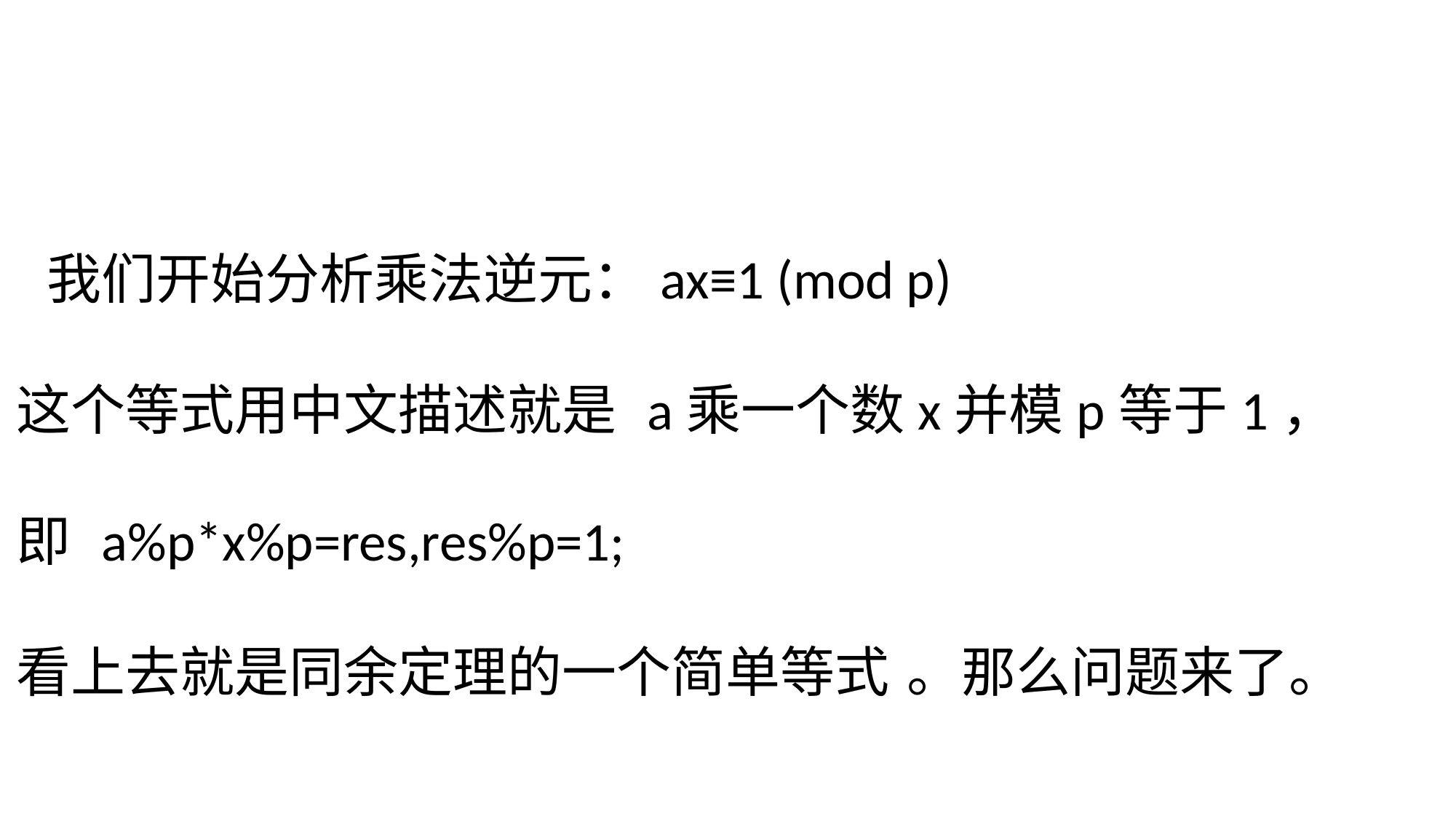

我们开始分析乘法逆元：ax≡1 (mod p)

这个等式用中文描述就是 a乘一个数x并模p等于1，

即 a%p*x%p=res,res%p=1;

看上去就是同余定理的一个简单等式 。那么问题来了。